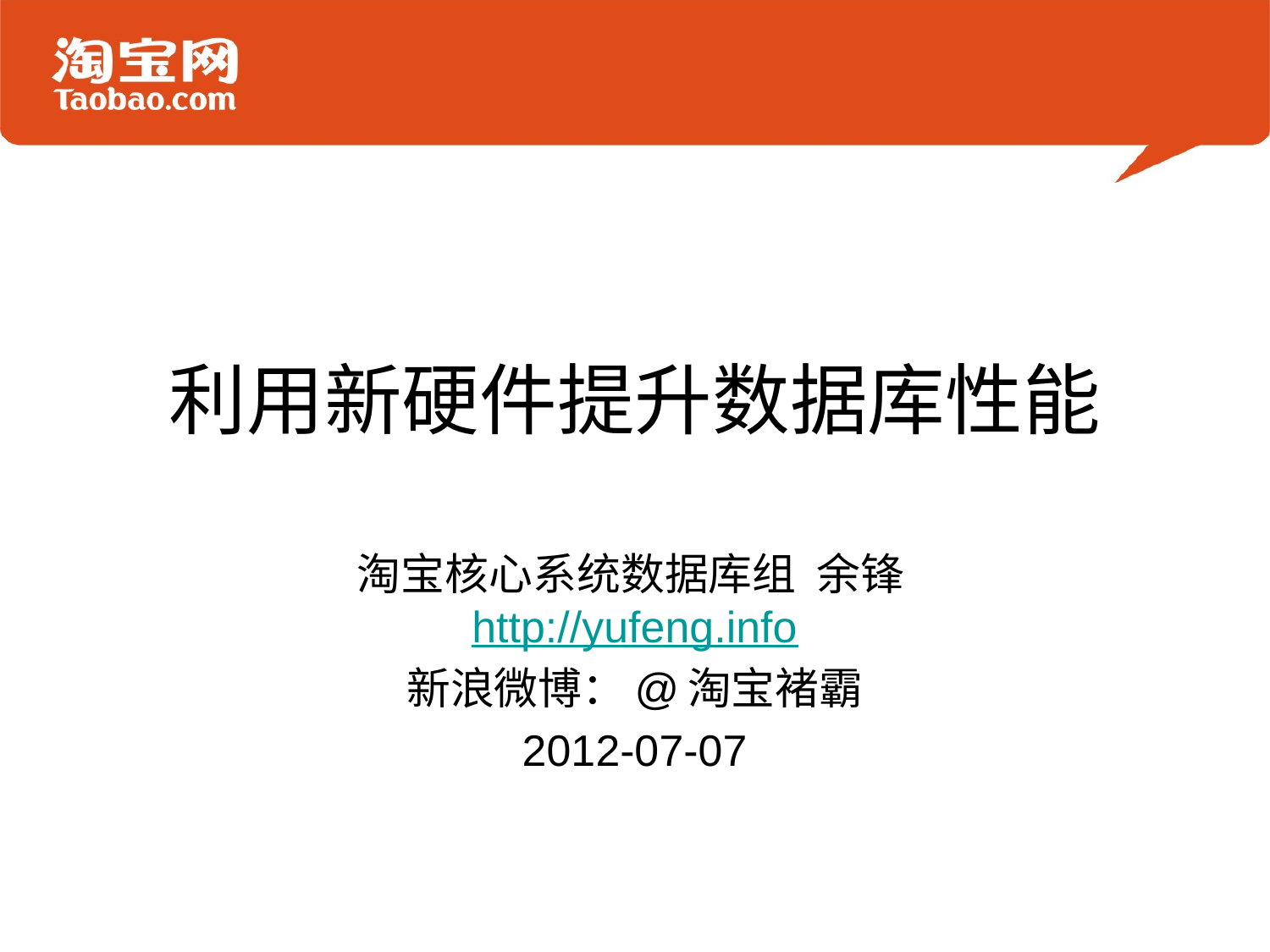

# 利用新硬件提升数据库性能
淘宝核心系统数据库组  余锋http://yufeng.info
新浪微博：@淘宝褚霸
2012-07-07